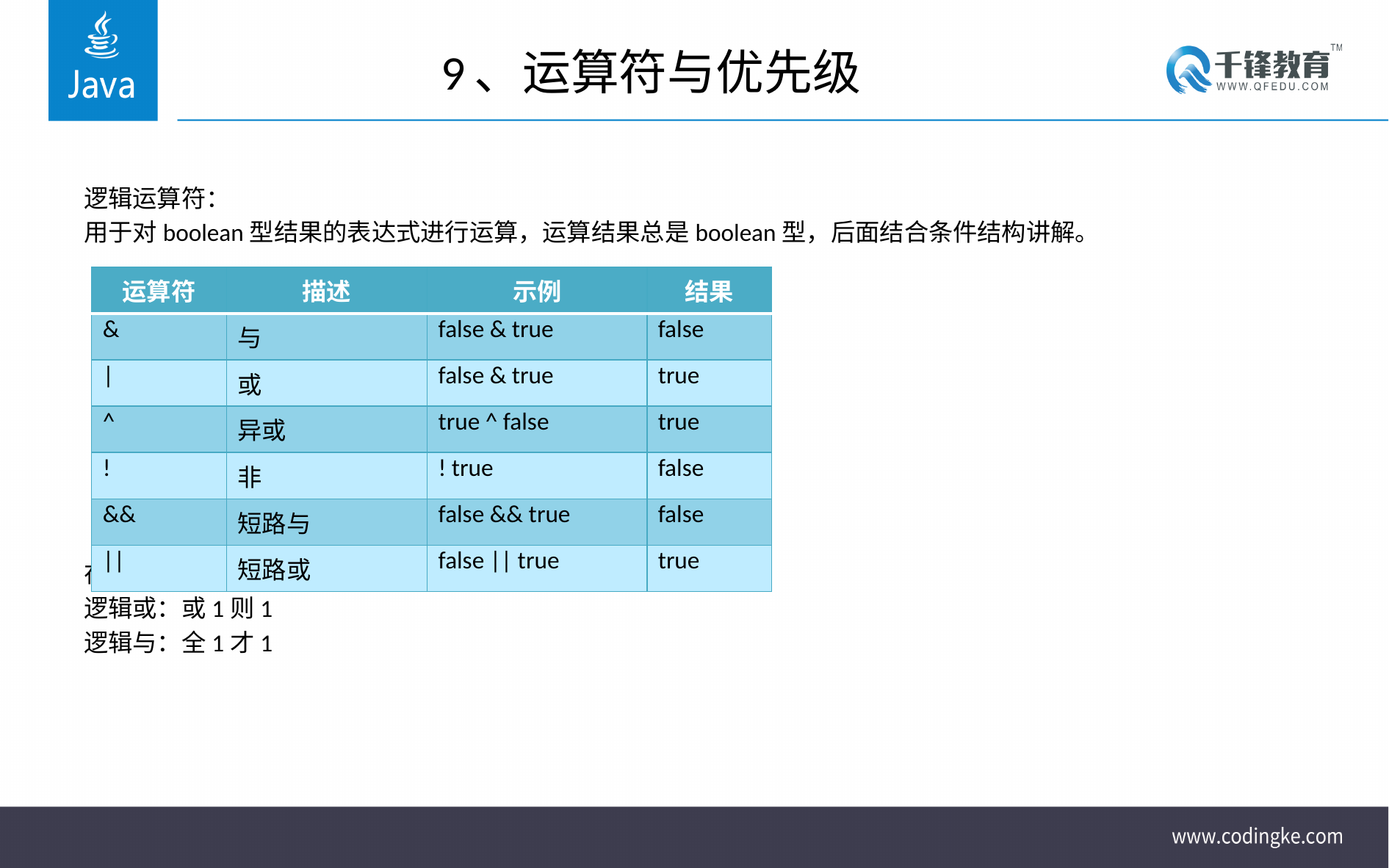

# 9、运算符与优先级
逻辑运算符：
用于对boolean型结果的表达式进行运算，运算结果总是boolean型，后面结合条件结构讲解。

在计算机中，非0即真，0为假
逻辑或：或1则1
逻辑与：全1才1

| 运算符 | 描述 | 示例 | 结果 |
| --- | --- | --- | --- |
| & | 与 | false & true | false |
| | | 或 | false & true | true |
| ^ | 异或 | true ^ false | true |
| ! | 非 | ! true | false |
| && | 短路与 | false && true | false |
| || | 短路或 | false || true | true |